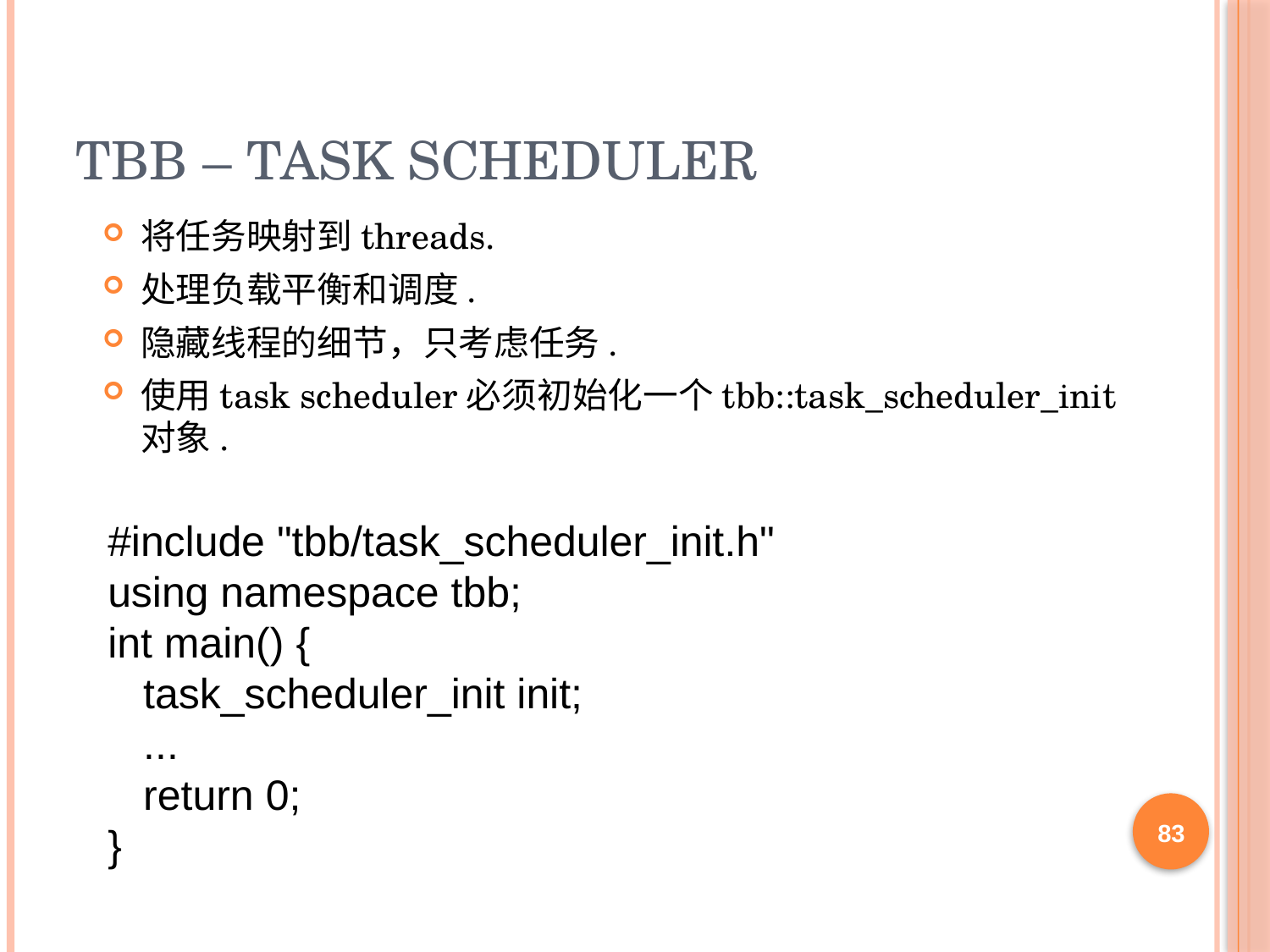

# TBB – Task Scheduler
将任务映射到threads.
处理负载平衡和调度.
隐藏线程的细节，只考虑任务.
使用task scheduler必须初始化一个tbb::task_scheduler_init对象.

#include "tbb/task_scheduler_init.h"
using namespace tbb;
int main() {
   task_scheduler_init init;
   ...
   return 0;
}
83